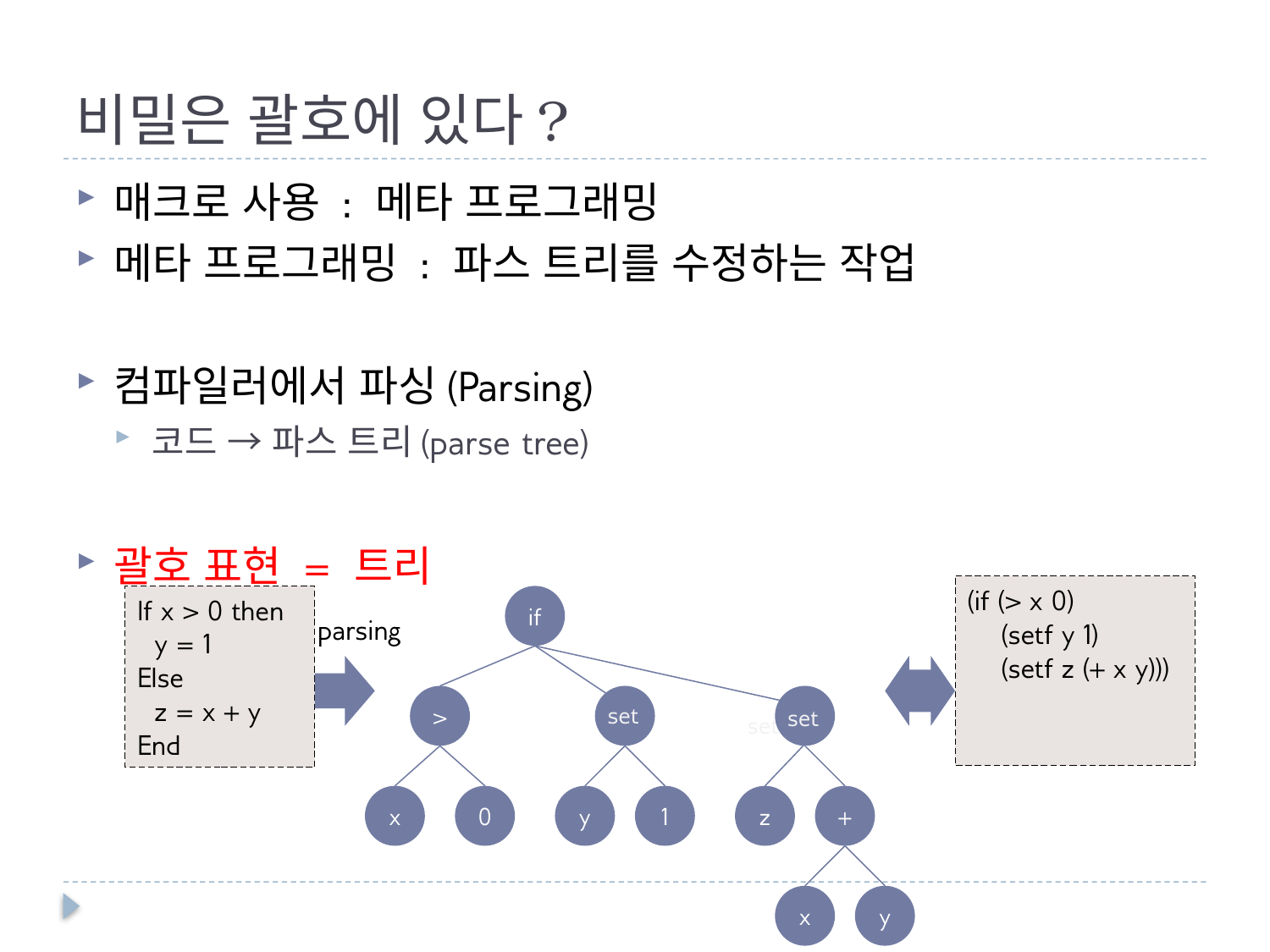

# 비밀은 괄호에 있다?
매크로 사용 : 메타 프로그래밍
메타 프로그래밍 : 파스 트리를 수정하는 작업

컴파일러에서 파싱(Parsing)
코드 → 파스 트리(parse tree)

괄호 표현 = 트리

(if (> x 0)
    (setf y 1)
    (setf z (+ x y)))
If x > 0 then
  y = 1
Else
  z = x + y
End
if
parsing

>

set

set
set
x
0
y
1
z
+
x
y